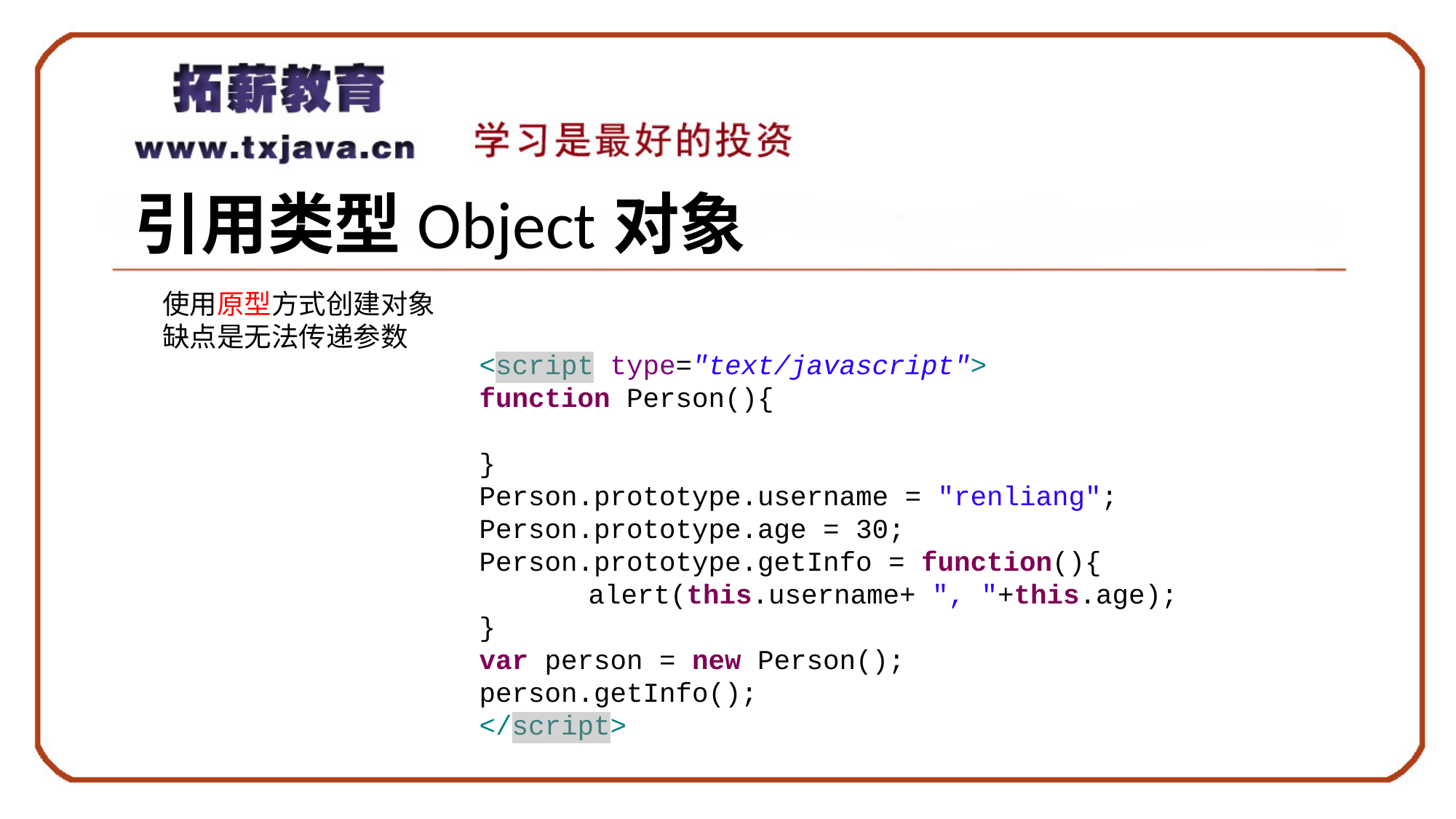

# 引用类型Object对象
使用原型方式创建对象
缺点是无法传递参数
<script type="text/javascript">
function Person(){

}
Person.prototype.username = "renliang";
Person.prototype.age = 30;
Person.prototype.getInfo = function(){
	alert(this.username+ ", "+this.age);
}
var person = new Person();
person.getInfo();
</script>